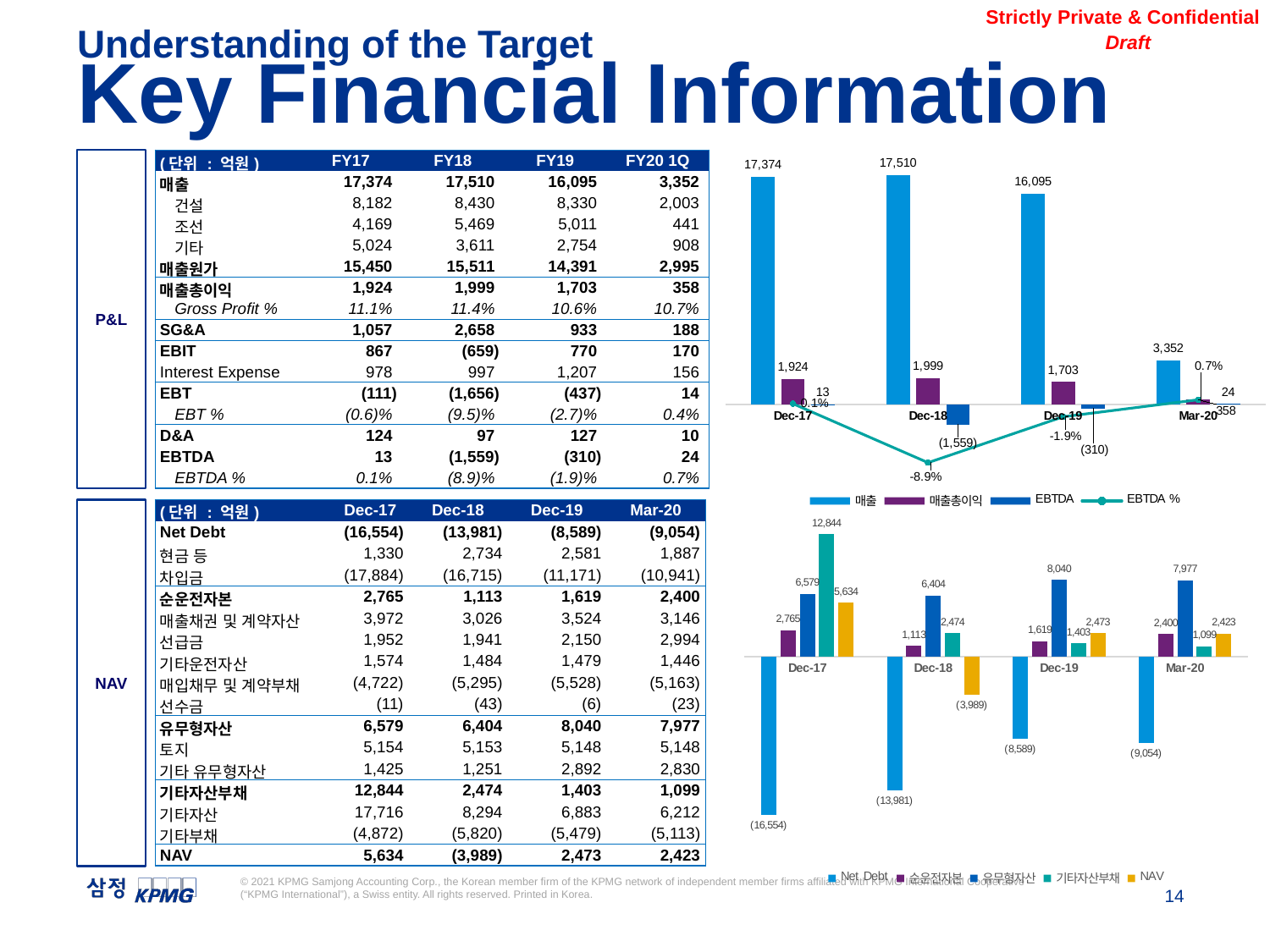

Understanding of the Target
Key Financial Information

### Chart

| Category | 매출 | 매출총이익 | EBTDA | EBTDA % |
|---|---|---|---|---|
| Dec-17 | 17374.0 | 1924.0 | 13.0 | 0.001 |
| Dec-18 | 17510.0 | 1999.0 | -1559.0 | -0.089 |
| Dec-19 | 16095.0 | 1703.0 | -310.0 | -0.019 |
| Mar-20 | 3352.0 | 358.0 | 24.0 | 0.007 |
P&L
| (단위 : 억원) | FY17 | FY18 | FY19 | FY20 1Q |
| --- | --- | --- | --- | --- |
| 매출 | 17,374 | 17,510 | 16,095 | 3,352 |
| 건설 | 8,182 | 8,430 | 8,330 | 2,003 |
| 조선 | 4,169 | 5,469 | 5,011 | 441 |
| 기타 | 5,024 | 3,611 | 2,754 | 908 |
| 매출원가 | 15,450 | 15,511 | 14,391 | 2,995 |
| 매출총이익 | 1,924 | 1,999 | 1,703 | 358 |
| Gross Profit % | 11.1% | 11.4% | 10.6% | 10.7% |
| SG&A | 1,057 | 2,658 | 933 | 188 |
| EBIT | 867 | (659) | 770 | 170 |
| Interest Expense | 978 | 997 | 1,207 | 156 |
| EBT | (111) | (1,656) | (437) | 14 |
| EBT % | (0.6)% | (9.5)% | (2.7)% | 0.4% |
| D&A | 124 | 97 | 127 | 10 |
| EBTDA | 13 | (1,559) | (310) | 24 |
| EBTDA % | 0.1% | (8.9)% | (1.9)% | 0.7% |
| (단위 : 억원) | Dec-17 | Dec-18 | Dec-19 | Mar-20 |
| --- | --- | --- | --- | --- |
| Net Debt | (16,554) | (13,981) | (8,589) | (9,054) |
| 현금 등 | 1,330 | 2,734 | 2,581 | 1,887 |
| 차입금 | (17,884) | (16,715) | (11,171) | (10,941) |
| 순운전자본 | 2,765 | 1,113 | 1,619 | 2,400 |
| 매출채권 및 계약자산 | 3,972 | 3,026 | 3,524 | 3,146 |
| 선급금 | 1,952 | 1,941 | 2,150 | 2,994 |
| 기타운전자산 | 1,574 | 1,484 | 1,479 | 1,446 |
| 매입채무 및 계약부채 | (4,722) | (5,295) | (5,528) | (5,163) |
| 선수금 | (11) | (43) | (6) | (23) |
| 유무형자산 | 6,579 | 6,404 | 8,040 | 7,977 |
| 토지 | 5,154 | 5,153 | 5,148 | 5,148 |
| 기타 유무형자산 | 1,425 | 1,251 | 2,892 | 2,830 |
| 기타자산부채 | 12,844 | 2,474 | 1,403 | 1,099 |
| 기타자산 | 17,716 | 8,294 | 6,883 | 6,212 |
| 기타부채 | (4,872) | (5,820) | (5,479) | (5,113) |
| NAV | 5,634 | (3,989) | 2,473 | 2,423 |
NAV

### Chart

| Category | Net Debt | 순운전자본 | 유무형자산 | 기타자산부채 | NAV |
|---|---|---|---|---|---|
| Dec-17 | -16554.256965969995 | 2765.23469928 | 6578.95553443 | 12844.172010120004 | 5634.105277860009 |
| Dec-18 | -13981.157154120001 | 1113.4298498999983 | 6404.05419311 | 2474.370293939999 | -3989.3028171700043 |
| Dec-19 | -8589.4086569 | 1619.3003593900005 | 8039.71467293 | 1403.11618515 | 2472.7225605700014 |
| Mar-20 | -9053.705819260002 | 2400.414095399999 | 7977.239415149999 | 1098.6421657100018 | 2422.589856999999 |